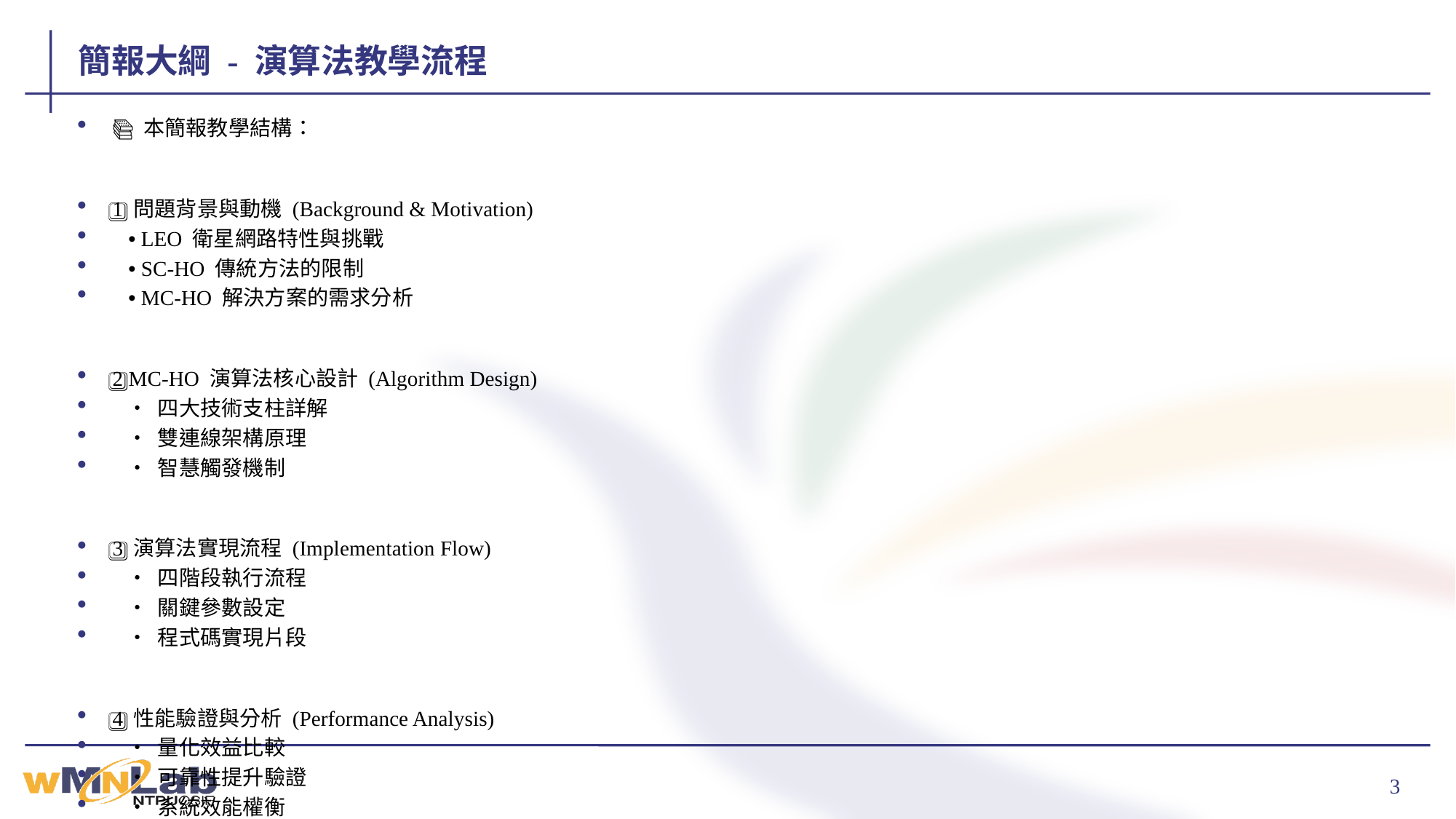

# 簡報大綱 - 演算法教學流程
📚 本簡報教學結構：

1️⃣ 問題背景與動機 (Background & Motivation)
   • LEO 衛星網路特性與挑戰
   • SC-HO 傳統方法的限制
   • MC-HO 解決方案的需求分析

2️⃣ MC-HO 演算法核心設計 (Algorithm Design)
   • 四大技術支柱詳解
   • 雙連線架構原理
   • 智慧觸發機制

3️⃣ 演算法實現流程 (Implementation Flow)
   • 四階段執行流程
   • 關鍵參數設定
   • 程式碼實現片段

4️⃣ 性能驗證與分析 (Performance Analysis)
   • 量化效益比較
   • 可靠性提升驗證
   • 系統效能權衡

5️⃣ 實際應用與未來發展 (Applications & Future)
   • 部署考量與挑戰
   • 工程實現要求
   • 未來研究方向

🎯 教學目標：深度理解 MC-HO 演算法原理與實現方法